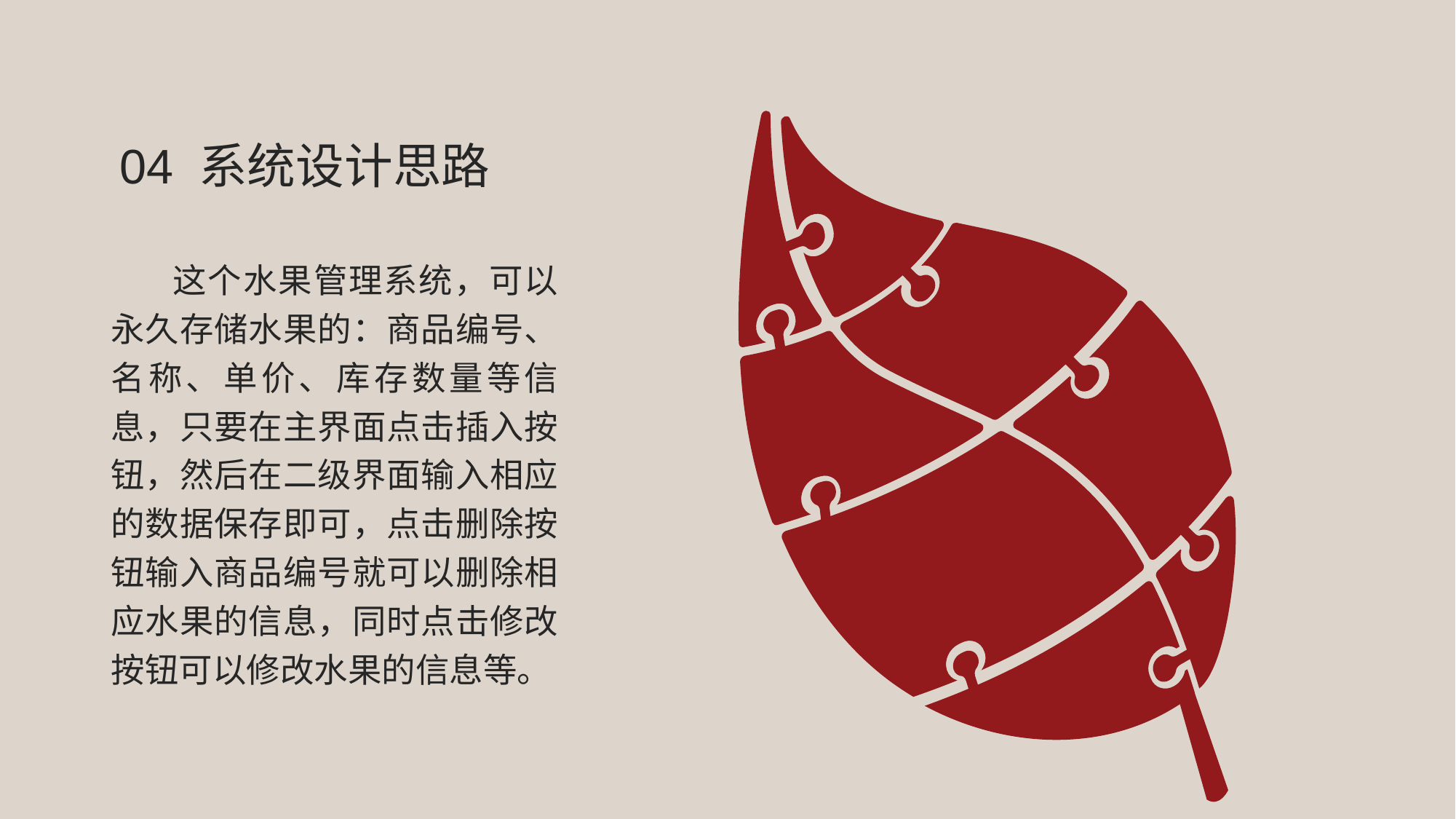

04 系统设计思路

       这个水果管理系统，可以永久存储水果的：商品编号、名称、单价、库存数量等信息，只要在主界面点击插入按钮，然后在二级界面输入相应的数据保存即可，点击删除按钮输入商品编号就可以删除相应水果的信息，同时点击修改按钮可以修改水果的信息等。